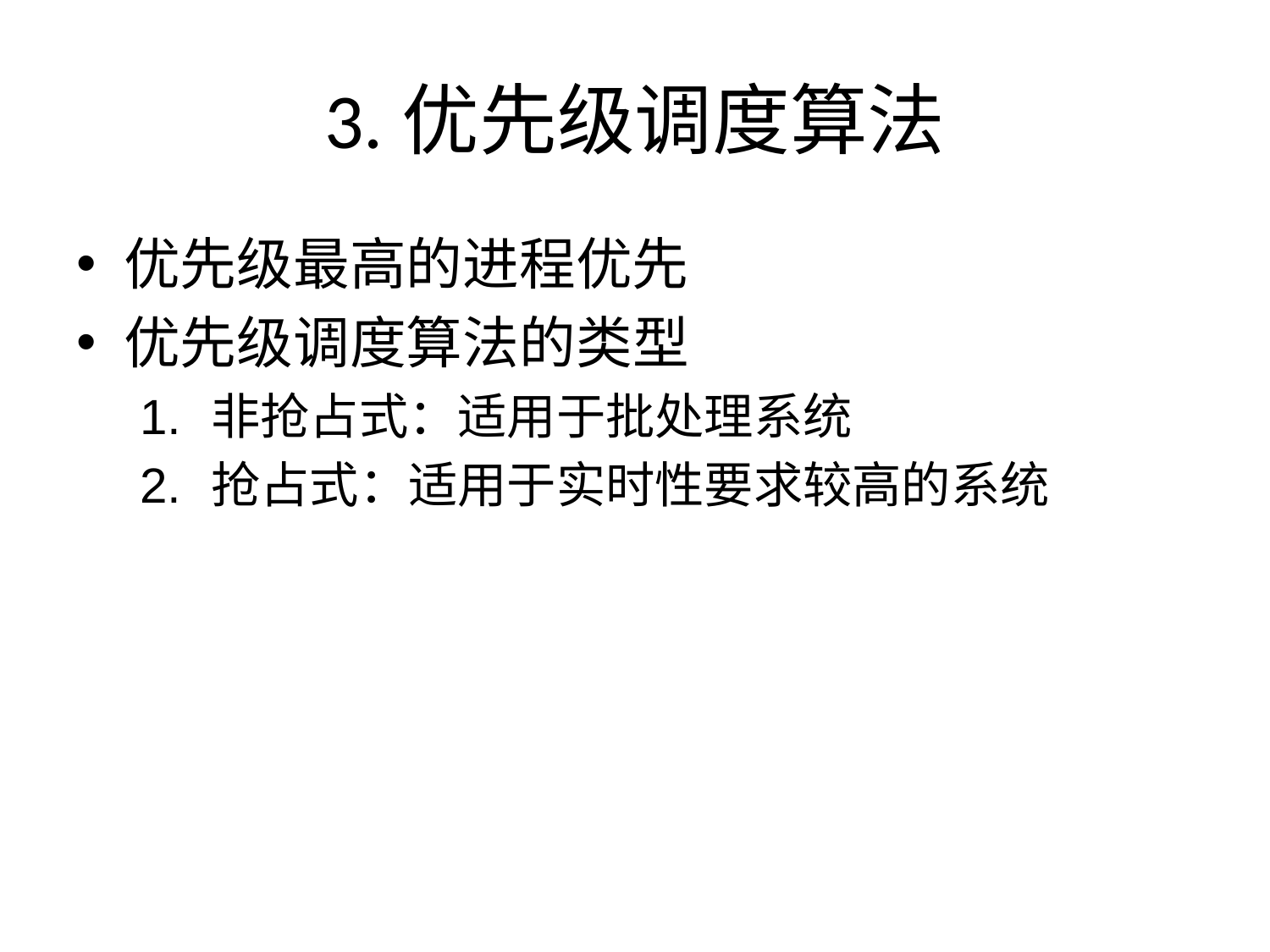

# 3.优先级调度算法
优先级最高的进程优先
优先级调度算法的类型
非抢占式：适用于批处理系统
抢占式：适用于实时性要求较高的系统